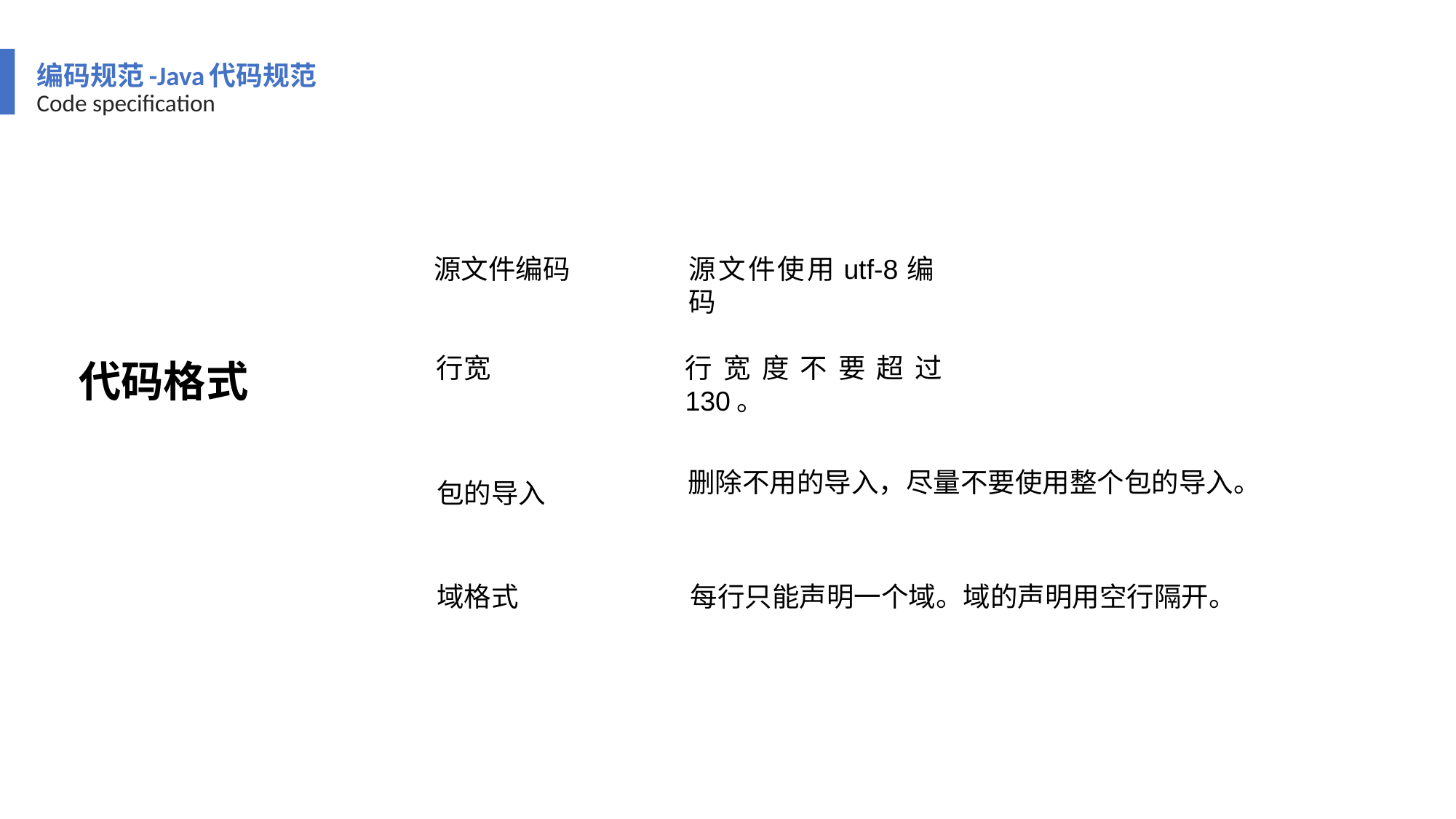

编码规范-Java代码规范
Code specification
源文件编码
源文件使用utf-8编码
行宽
行宽度不要超过130。
代码格式
删除不用的导入，尽量不要使用整个包的导入。
包的导入
域格式
每行只能声明一个域。域的声明用空行隔开。